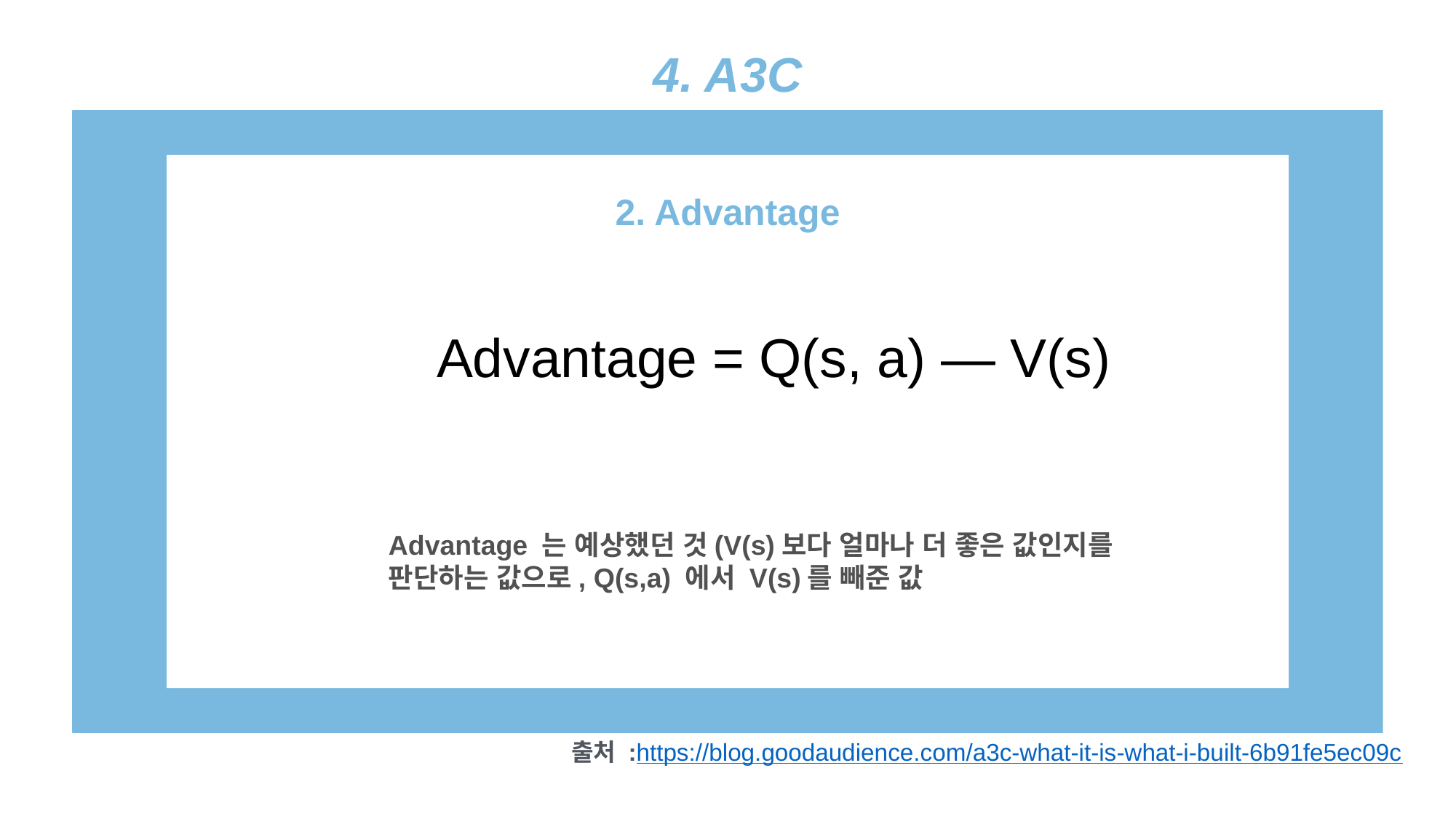

4. A3C

2. Advantage

Advantage = Q(s, a) — V(s)

Advantage 는 예상했던 것(V(s)보다 얼마나 더 좋은 값인지를 판단하는 값으로, Q(s,a) 에서 V(s)를 빼준 값

출처 :https://blog.goodaudience.com/a3c-what-it-is-what-i-built-6b91fe5ec09c